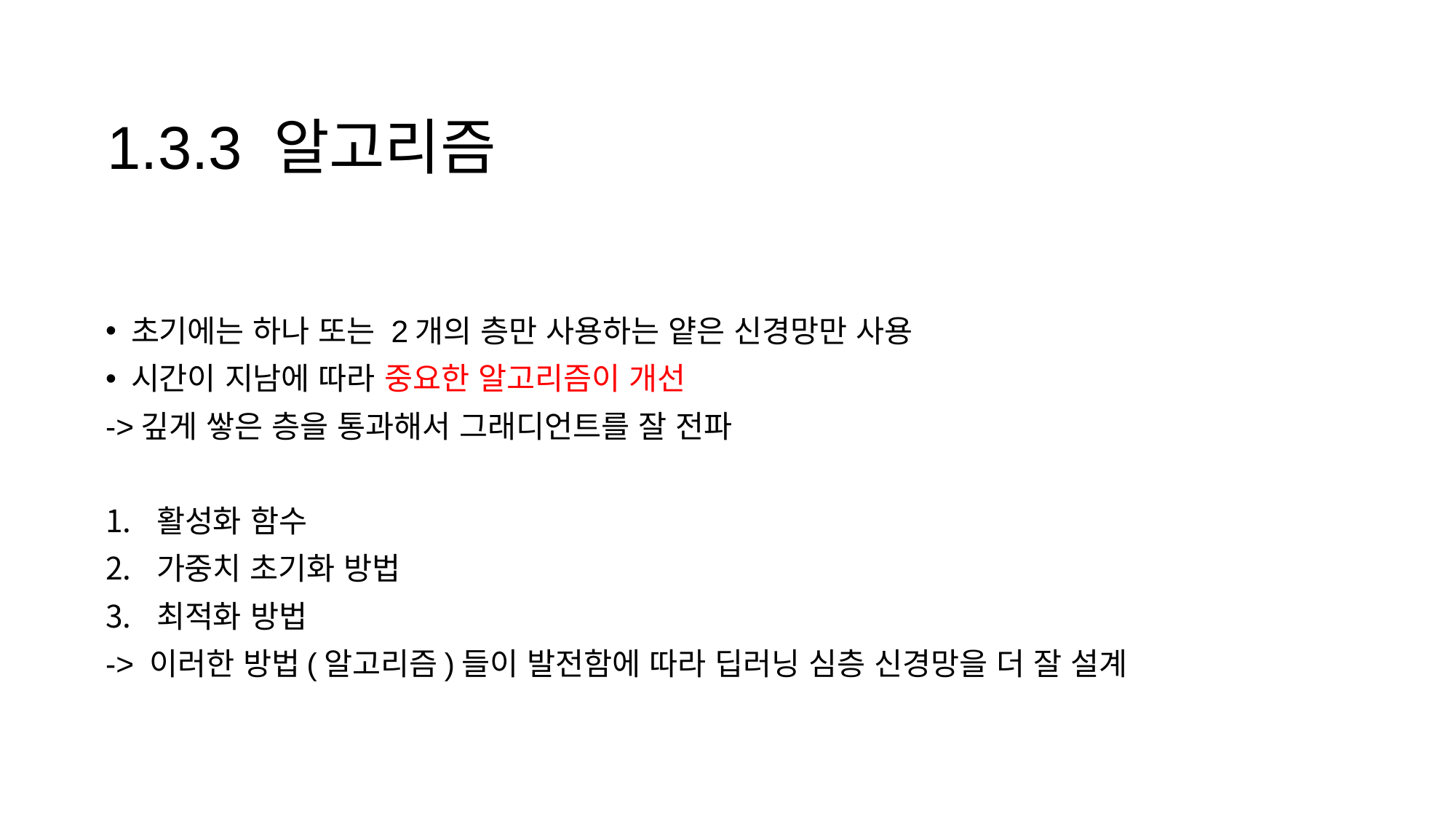

# 1.3.3 알고리즘
초기에는 하나 또는 2개의 층만 사용하는 얕은 신경망만 사용
시간이 지남에 따라 중요한 알고리즘이 개선
->깊게 쌓은 층을 통과해서 그래디언트를 잘 전파

활성화 함수
가중치 초기화 방법
최적화 방법
-> 이러한 방법(알고리즘)들이 발전함에 따라 딥러닝 심층 신경망을 더 잘 설계